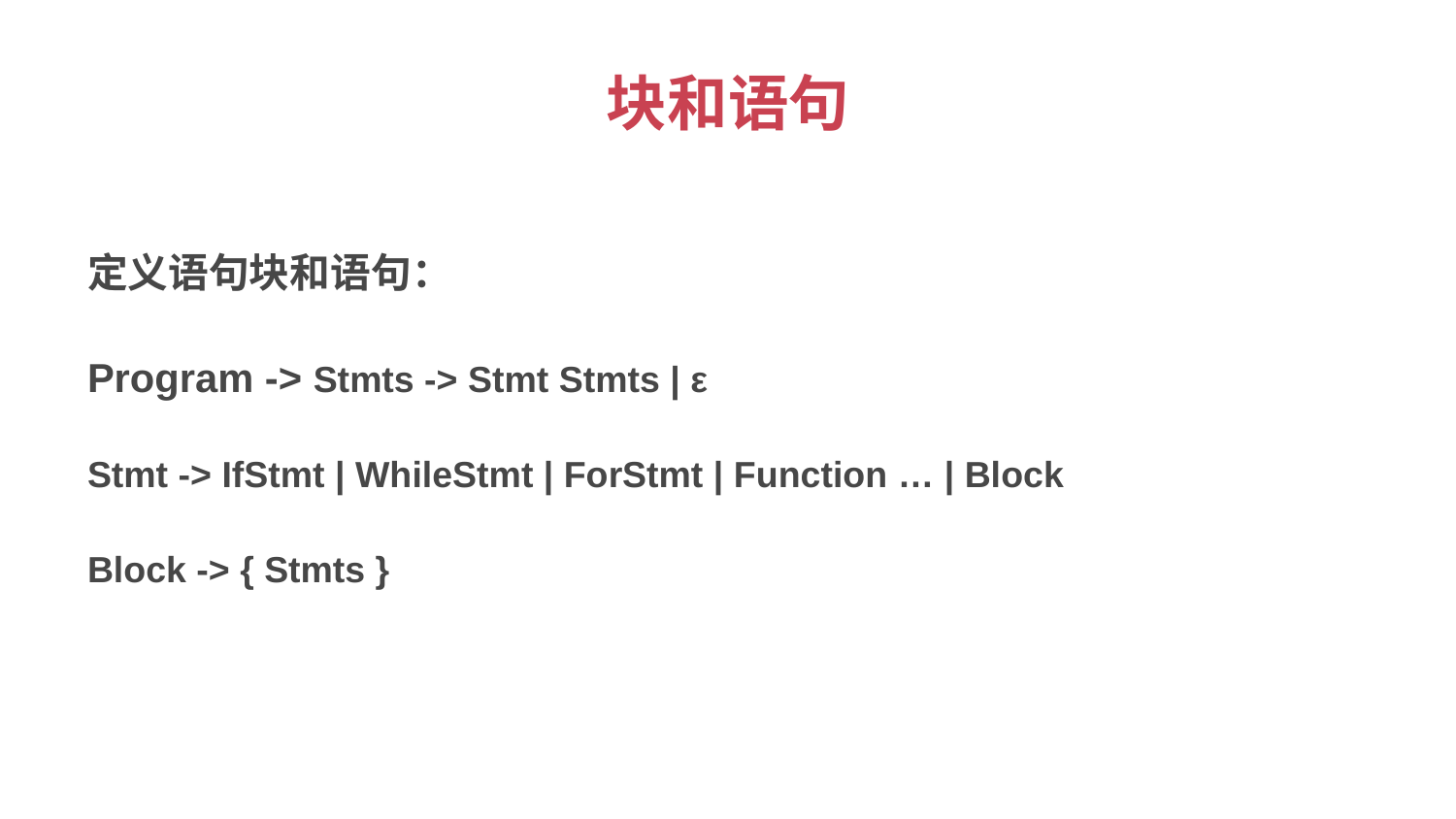

# 块和语句
定义语句块和语句：
Program -> Stmts -> Stmt Stmts | ε
Stmt -> IfStmt | WhileStmt | ForStmt | Function … | Block
Block -> { Stmts }